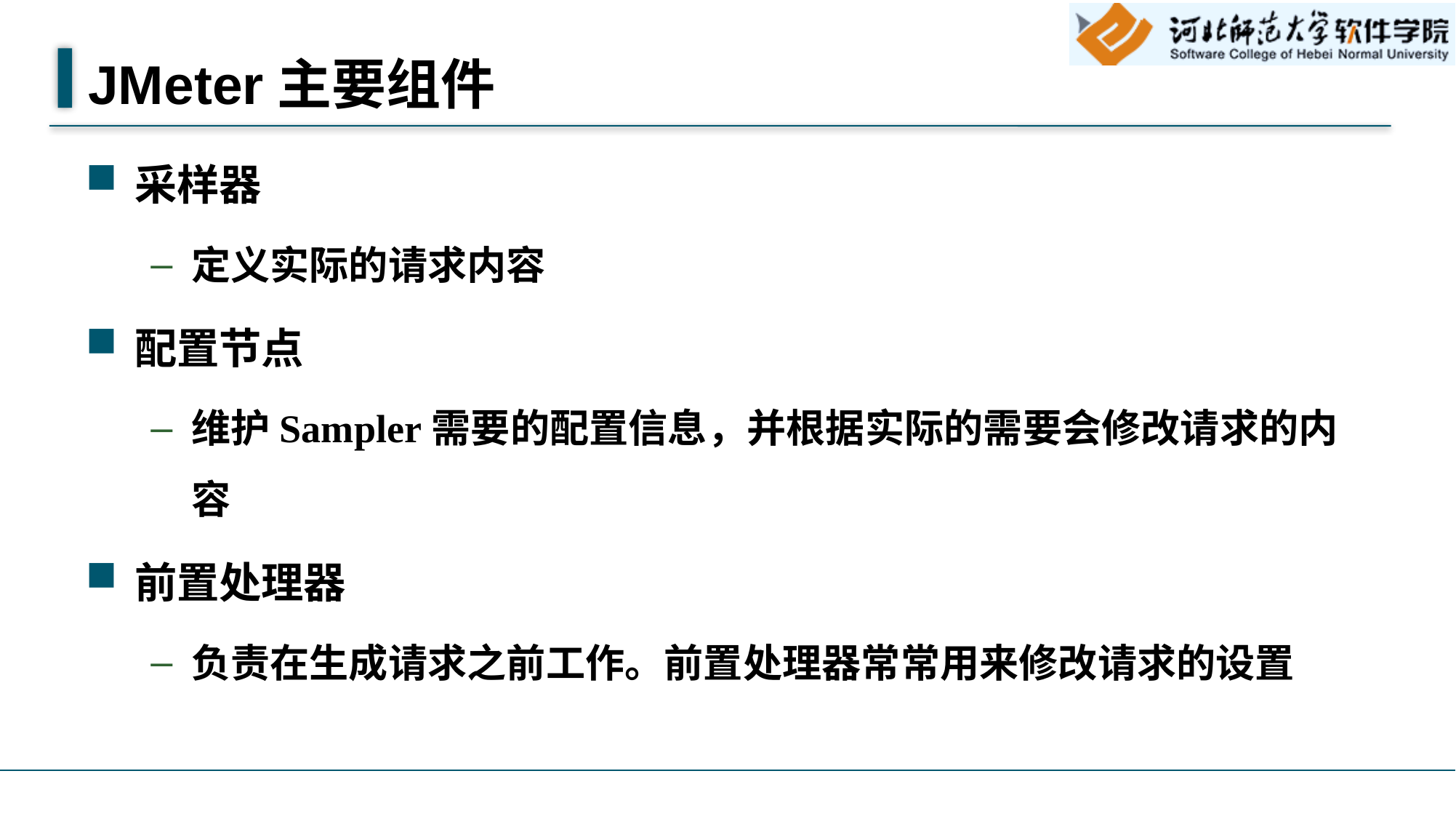

# JMeter主要组件
采样器
定义实际的请求内容
配置节点
维护Sampler需要的配置信息，并根据实际的需要会修改请求的内容
前置处理器
负责在生成请求之前工作。前置处理器常常用来修改请求的设置